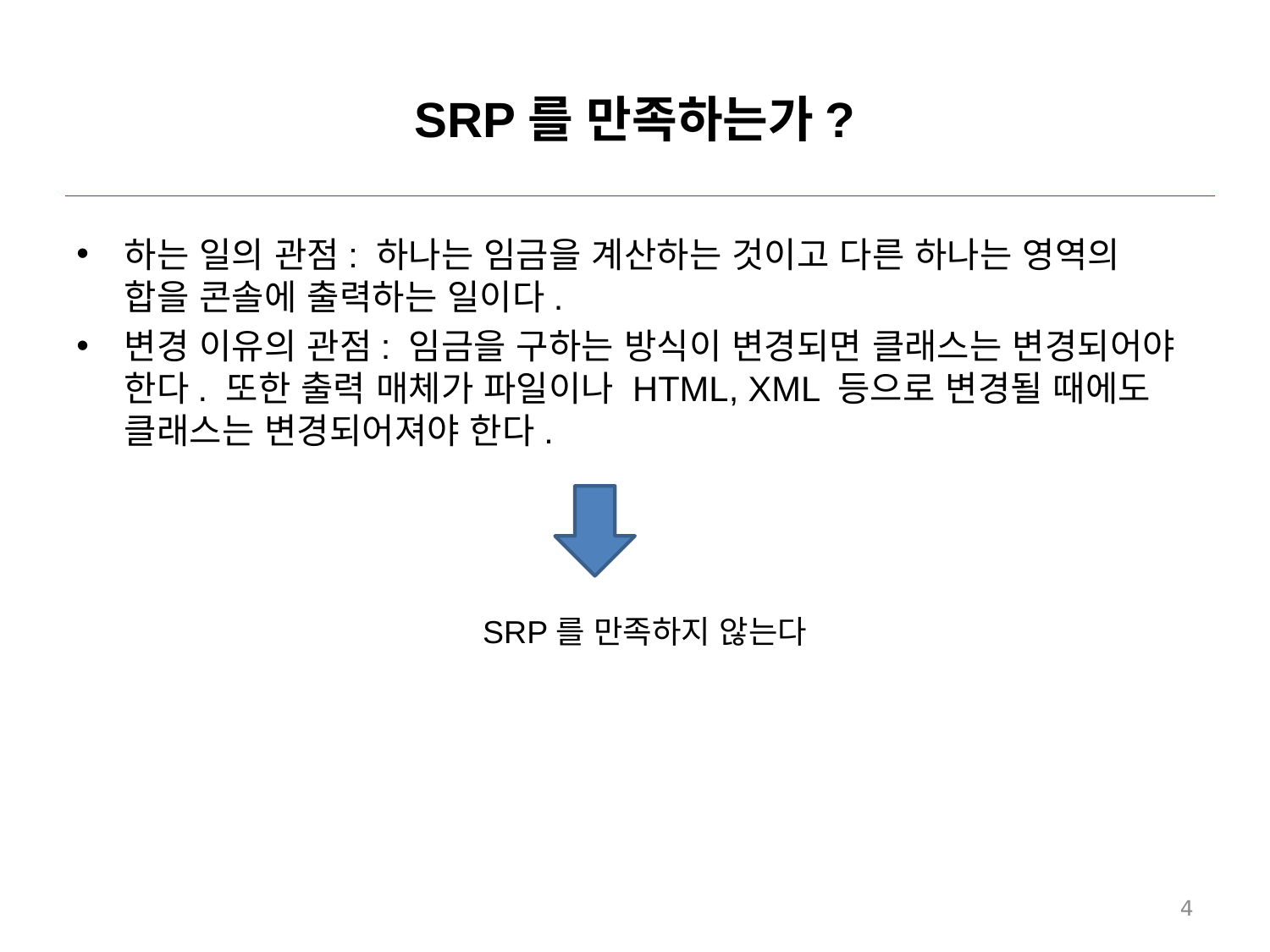

# SRP를 만족하는가?
하는 일의 관점: 하나는 임금을 계산하는 것이고 다른 하나는 영역의 합을 콘솔에 출력하는 일이다.
변경 이유의 관점: 임금을 구하는 방식이 변경되면 클래스는 변경되어야 한다. 또한 출력 매체가 파일이나 HTML, XML 등으로 변경될 때에도 클래스는 변경되어져야 한다.

SRP를 만족하지 않는다
4